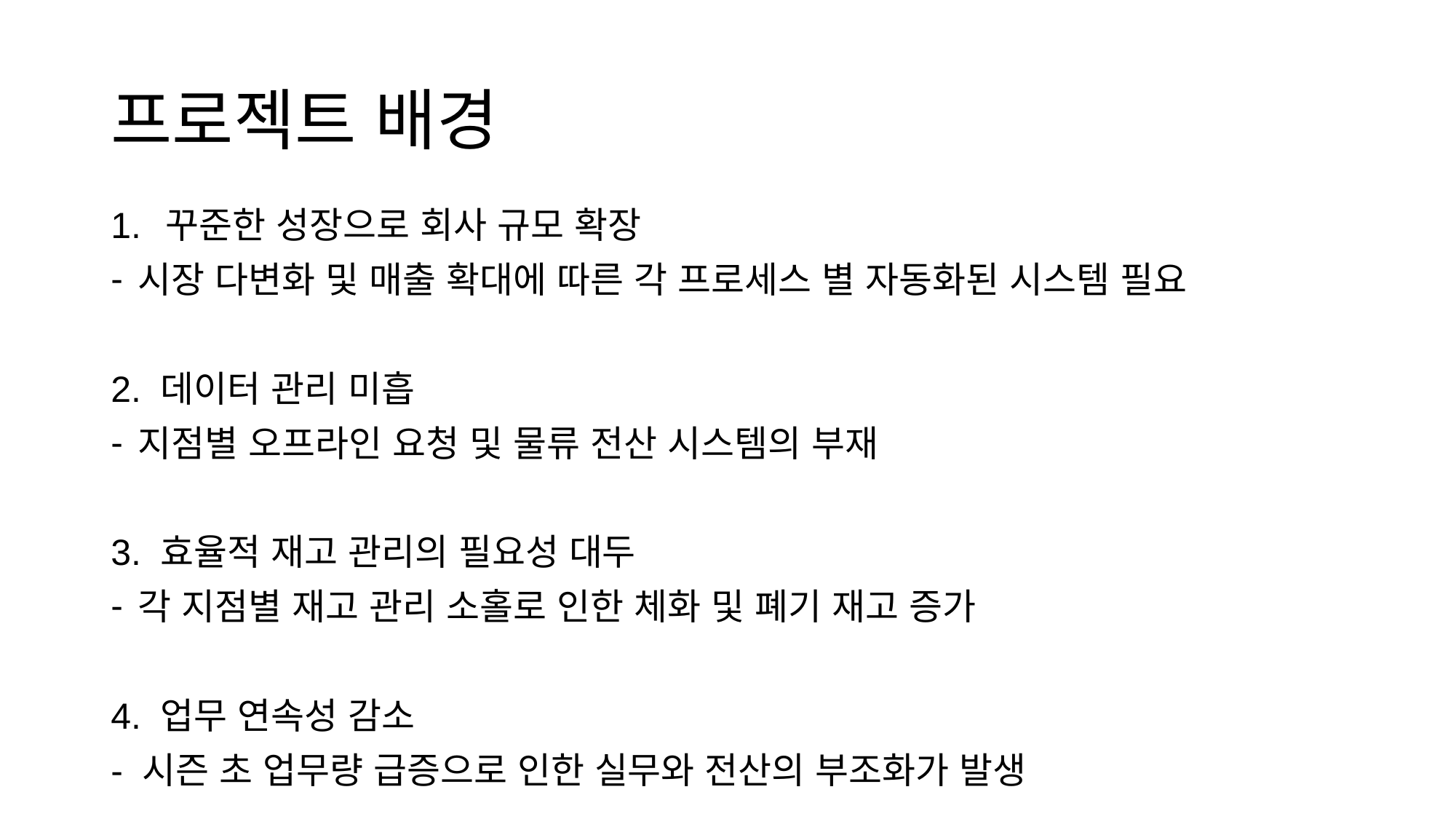

# 프로젝트 배경
꾸준한 성장으로 회사 규모 확장
시장 다변화 및 매출 확대에 따른 각 프로세스 별 자동화된 시스템 필요

2. 데이터 관리 미흡
지점별 오프라인 요청 및 물류 전산 시스템의 부재

3. 효율적 재고 관리의 필요성 대두
각 지점별 재고 관리 소홀로 인한 체화 및 폐기 재고 증가

4. 업무 연속성 감소
- 시즌 초 업무량 급증으로 인한 실무와 전산의 부조화가 발생